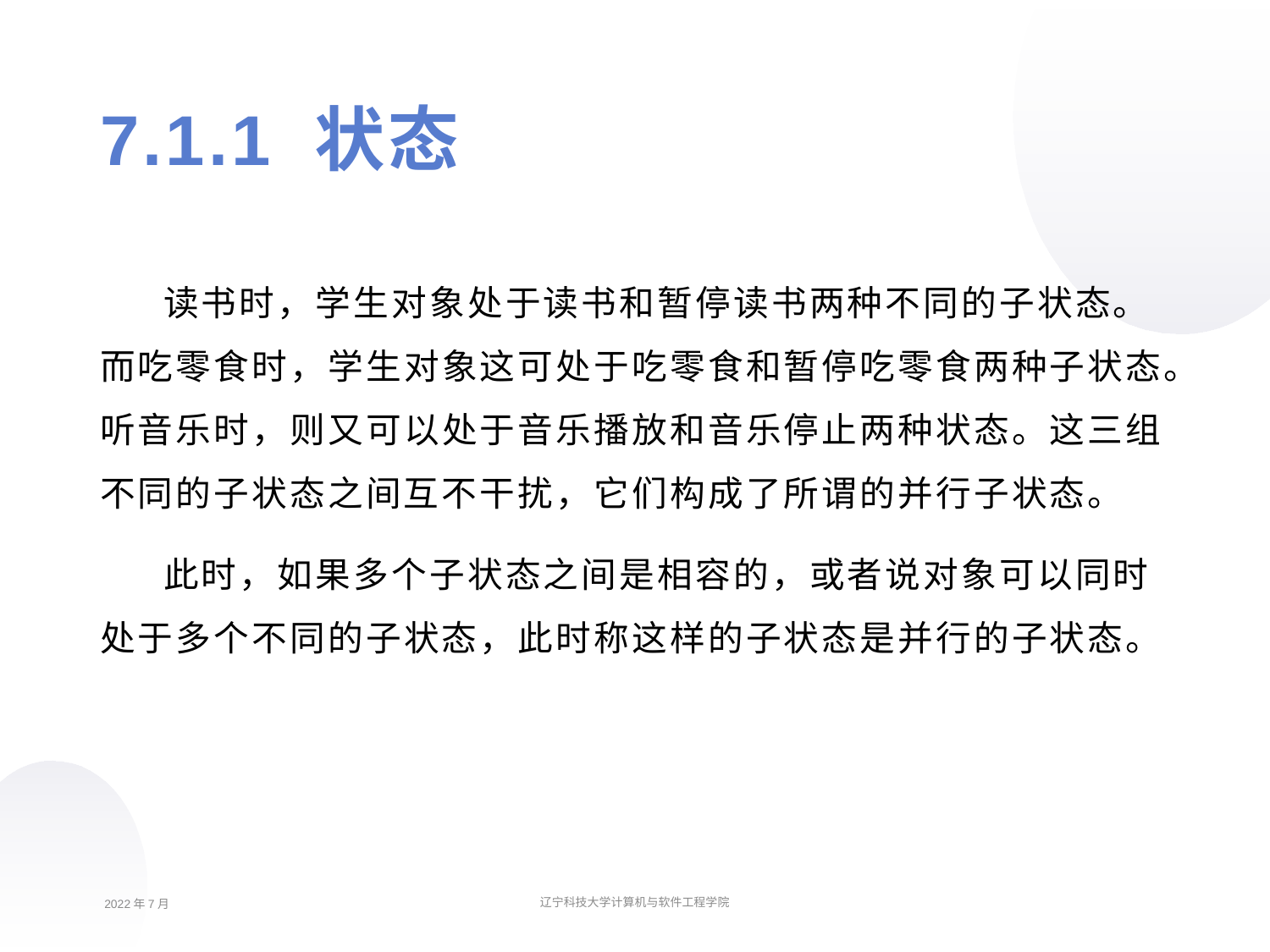

7.1.1 状态
读书时，学生对象处于读书和暂停读书两种不同的子状态。而吃零食时，学生对象这可处于吃零食和暂停吃零食两种子状态。听音乐时，则又可以处于音乐播放和音乐停止两种状态。这三组不同的子状态之间互不干扰，它们构成了所谓的并行子状态。
此时，如果多个子状态之间是相容的，或者说对象可以同时处于多个不同的子状态，此时称这样的子状态是并行的子状态。

2022年7月
辽宁科技大学计算机与软件工程学院
23